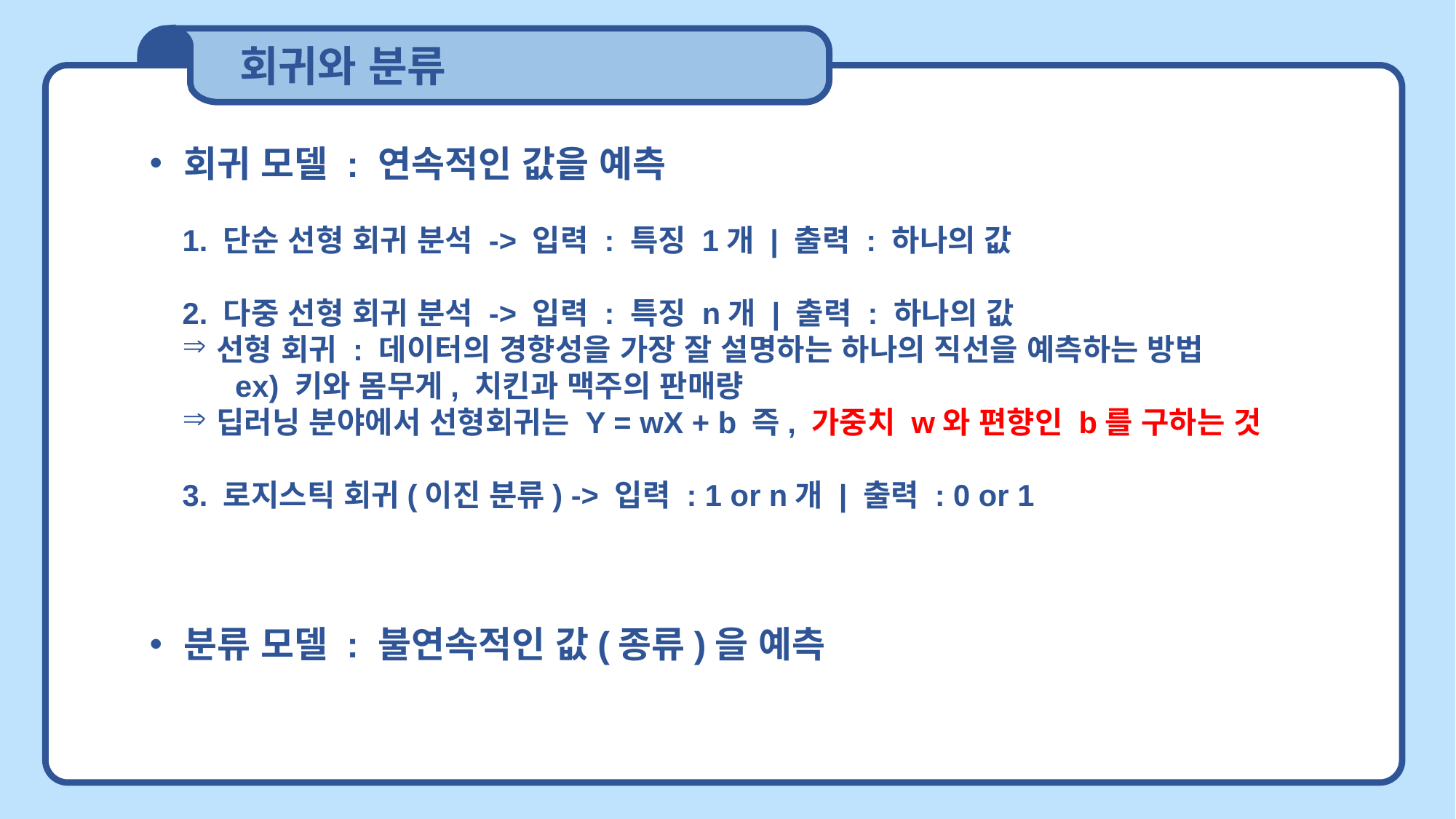

회귀와 분류

회귀 모델 : 연속적인 값을 예측

1. 단순 선형 회귀 분석 -> 입력 : 특징 1개 | 출력 : 하나의 값

2. 다중 선형 회귀 분석 -> 입력 : 특징 n개 | 출력 : 하나의 값
선형 회귀 : 데이터의 경향성을 가장 잘 설명하는 하나의 직선을 예측하는 방법
ex) 키와 몸무게, 치킨과 맥주의 판매량
딥러닝 분야에서 선형회귀는 Y = wX + b 즉, 가중치 w와 편향인 b를 구하는 것

3. 로지스틱 회귀(이진 분류) -> 입력 : 1 or n개 | 출력 : 0 or 1

분류 모델 : 불연속적인 값(종류)을 예측